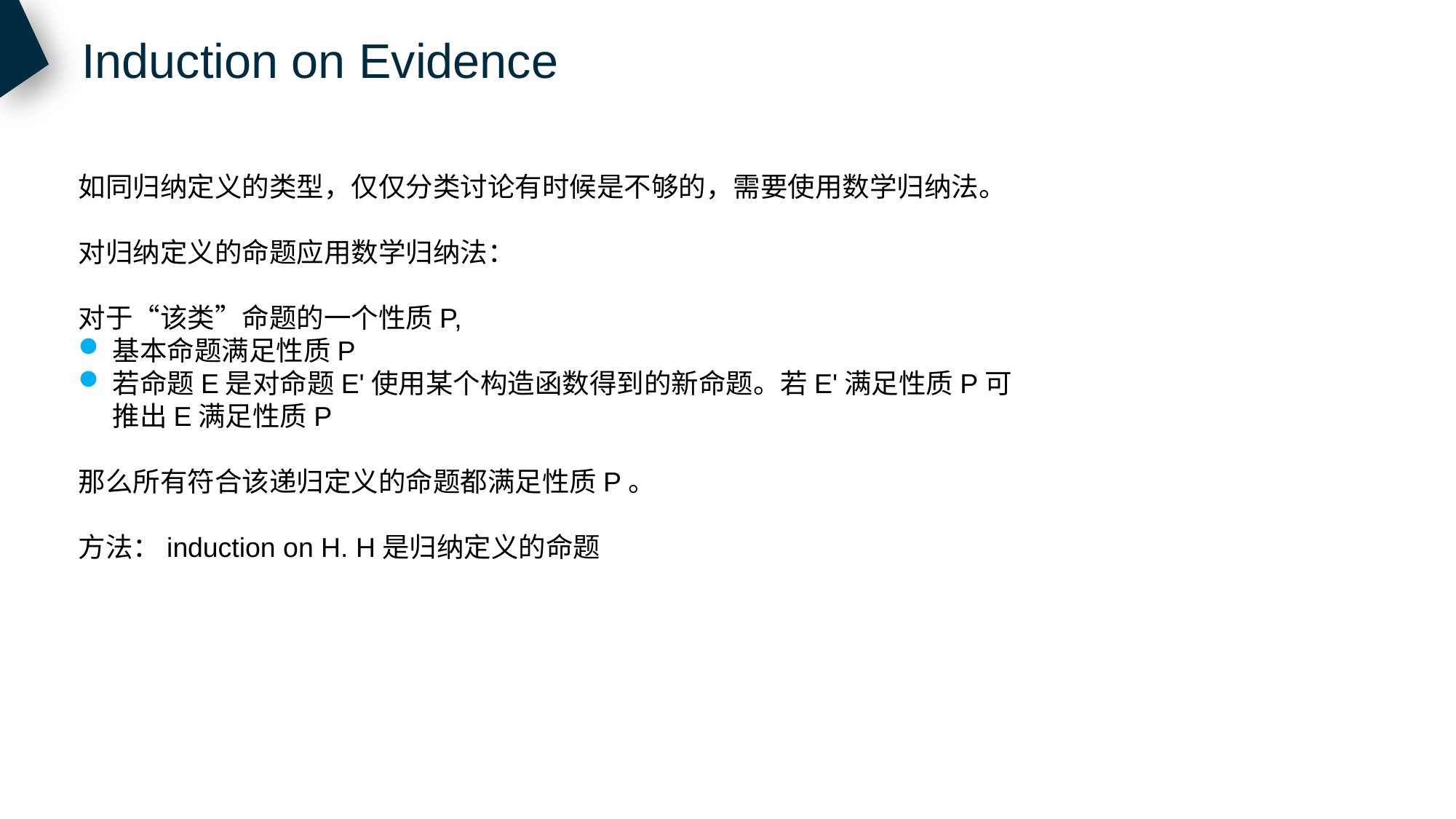

Induction on Evidence

如同归纳定义的类型，仅仅分类讨论有时候是不够的，需要使用数学归纳法。

对归纳定义的命题应用数学归纳法：

对于“该类”命题的一个性质P,
基本命题满足性质P
若命题E是对命题E'使用某个构造函数得到的新命题。若E'满足性质P可推出E满足性质P

那么所有符合该递归定义的命题都满足性质P。

方法：induction on H. H是归纳定义的命题